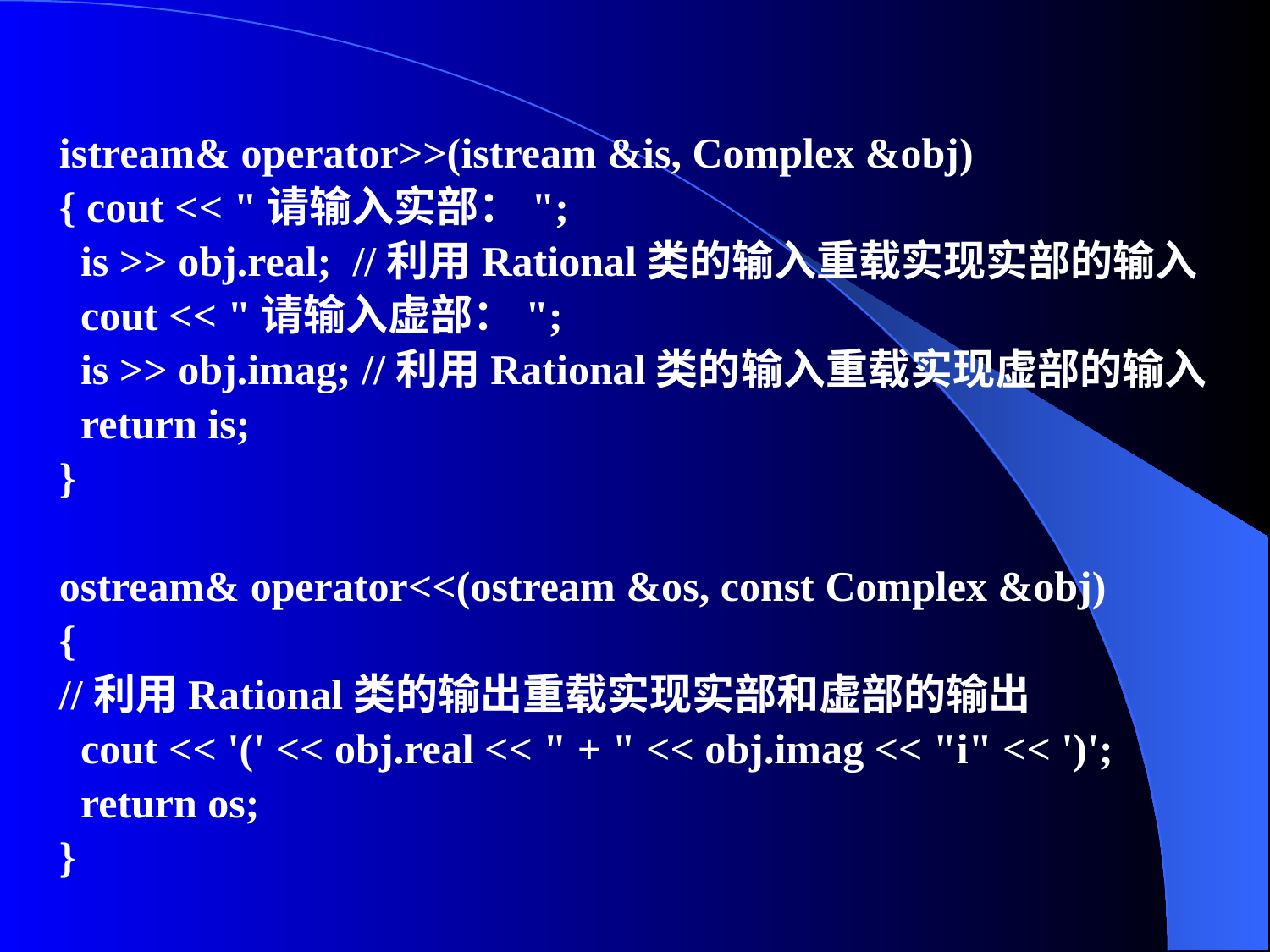

istream& operator>>(istream &is, Complex &obj)
{ cout << "请输入实部：";
  is >> obj.real;  //利用Rational类的输入重载实现实部的输入
  cout << "请输入虚部：";
  is >> obj.imag; //利用Rational类的输入重载实现虚部的输入
  return is;
}

ostream& operator<<(ostream &os, const Complex &obj)
{
//利用Rational类的输出重载实现实部和虚部的输出
  cout << '(' << obj.real << " + " << obj.imag << "i" << ')';
  return os;
}